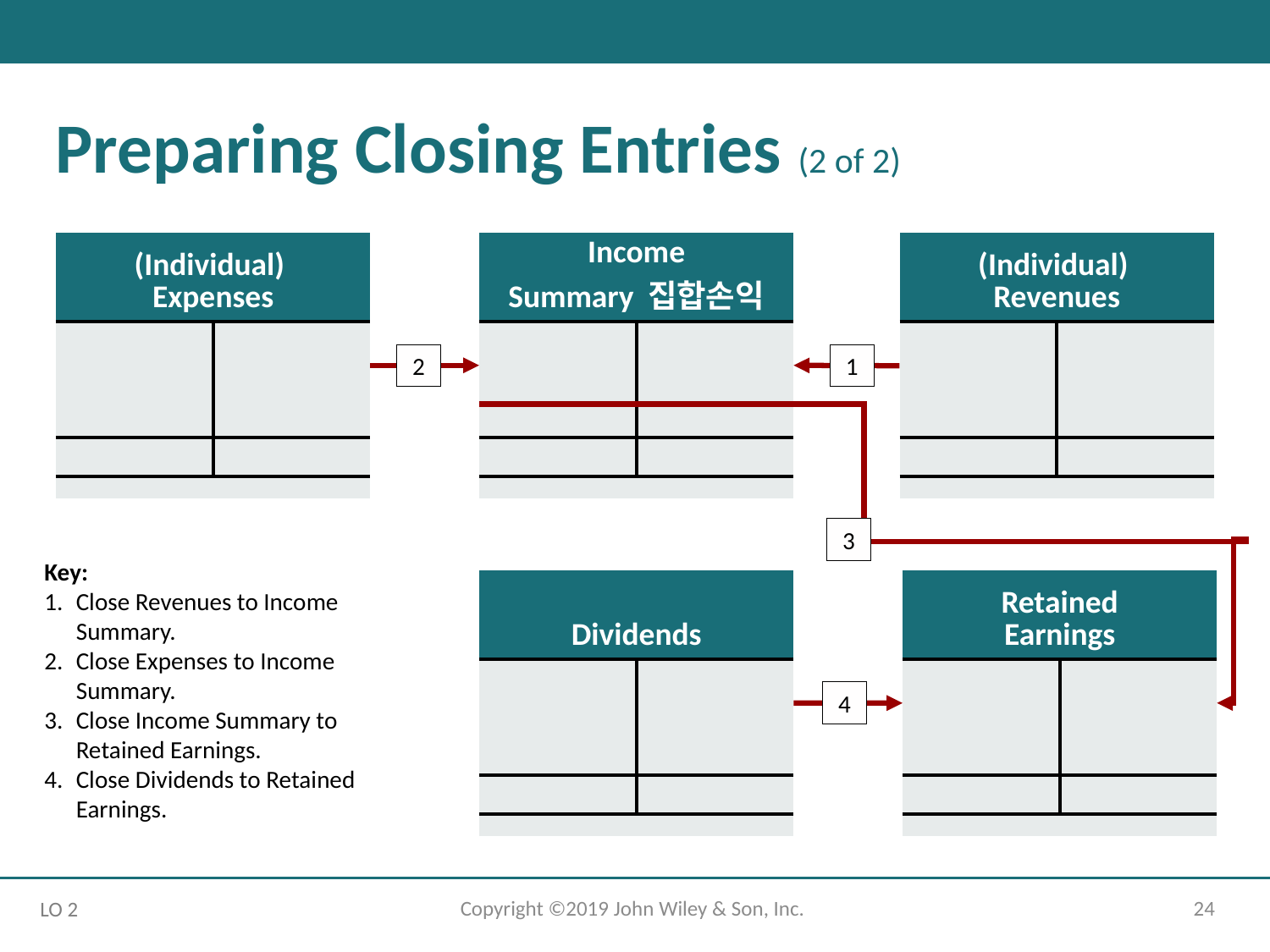

Preparing Closing Entries (2 of 2)
| Income Summary 집합손익 |  |
| --- | --- |
|  |  |
|  |  |
|  |  |
|  |  |
|  |  |
| (Individual) Revenues |  |
| --- | --- |
|  |  |
|  |  |
|  |  |
|  |  |
|  |  |
| (Individual) Expenses |  |
| --- | --- |
|  |  |
|  |  |
|  |  |
|  |  |
|  |  |
2
1
3
Key:
Close Revenues to Income Summary.
Close Expenses to Income Summary.
Close Income Summary to Retained Earnings.
Close Dividends to Retained Earnings.
| Retained Earnings |  |
| --- | --- |
|  |  |
|  |  |
|  |  |
|  |  |
|  |  |
| Dividends |  |
| --- | --- |
|  |  |
|  |  |
|  |  |
|  |  |
|  |  |
4
Copyright ©2019 John Wiley & Son, Inc.
24
LO 2